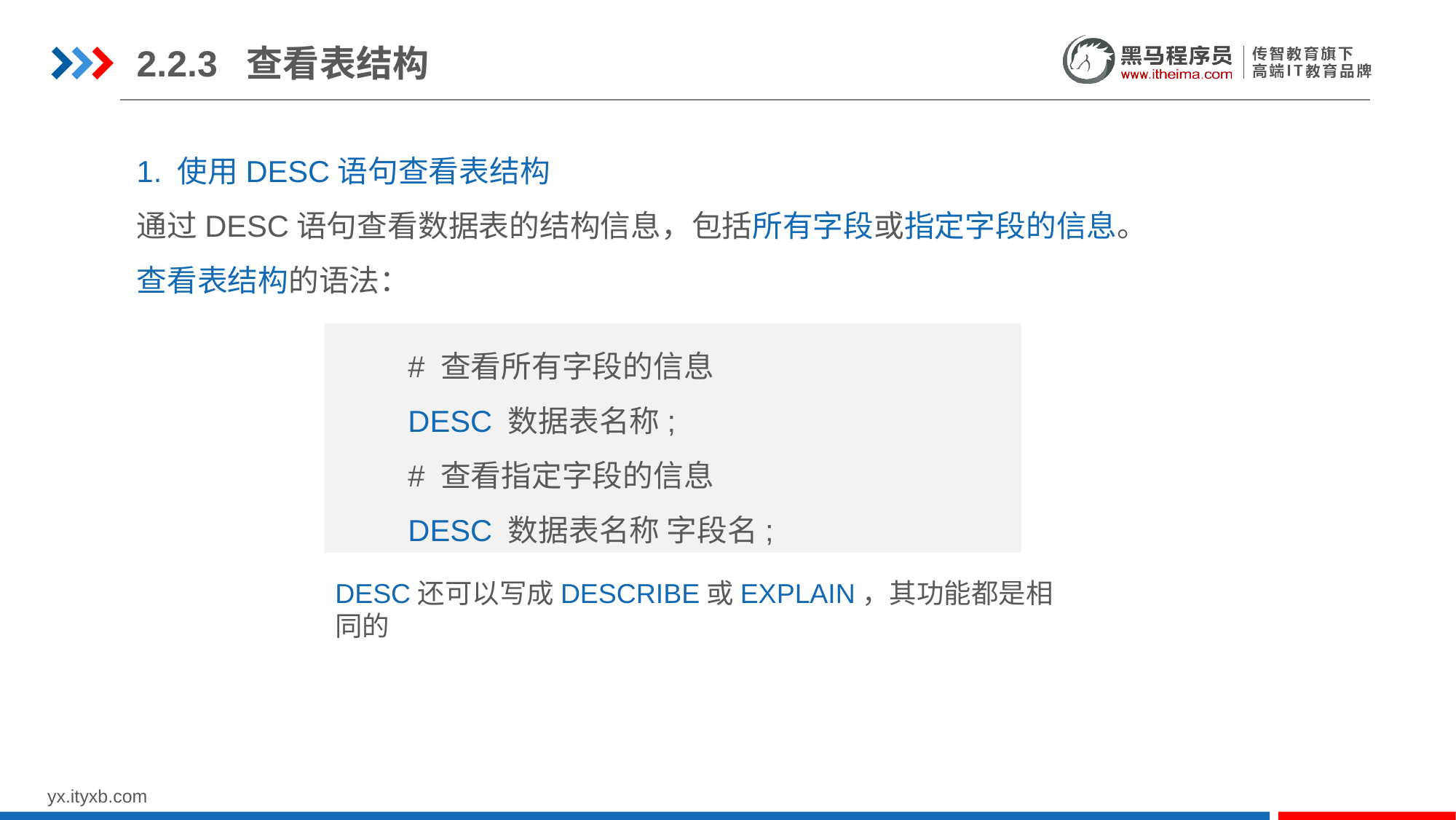

2.2.3  查看表结构
1. 使用DESC语句查看表结构
通过DESC语句查看数据表的结构信息，包括所有字段或指定字段的信息。
查看表结构的语法：
# 查看所有字段的信息
DESC 数据表名称;
# 查看指定字段的信息
DESC 数据表名称 字段名;
DESC还可以写成DESCRIBE或EXPLAIN，其功能都是相同的